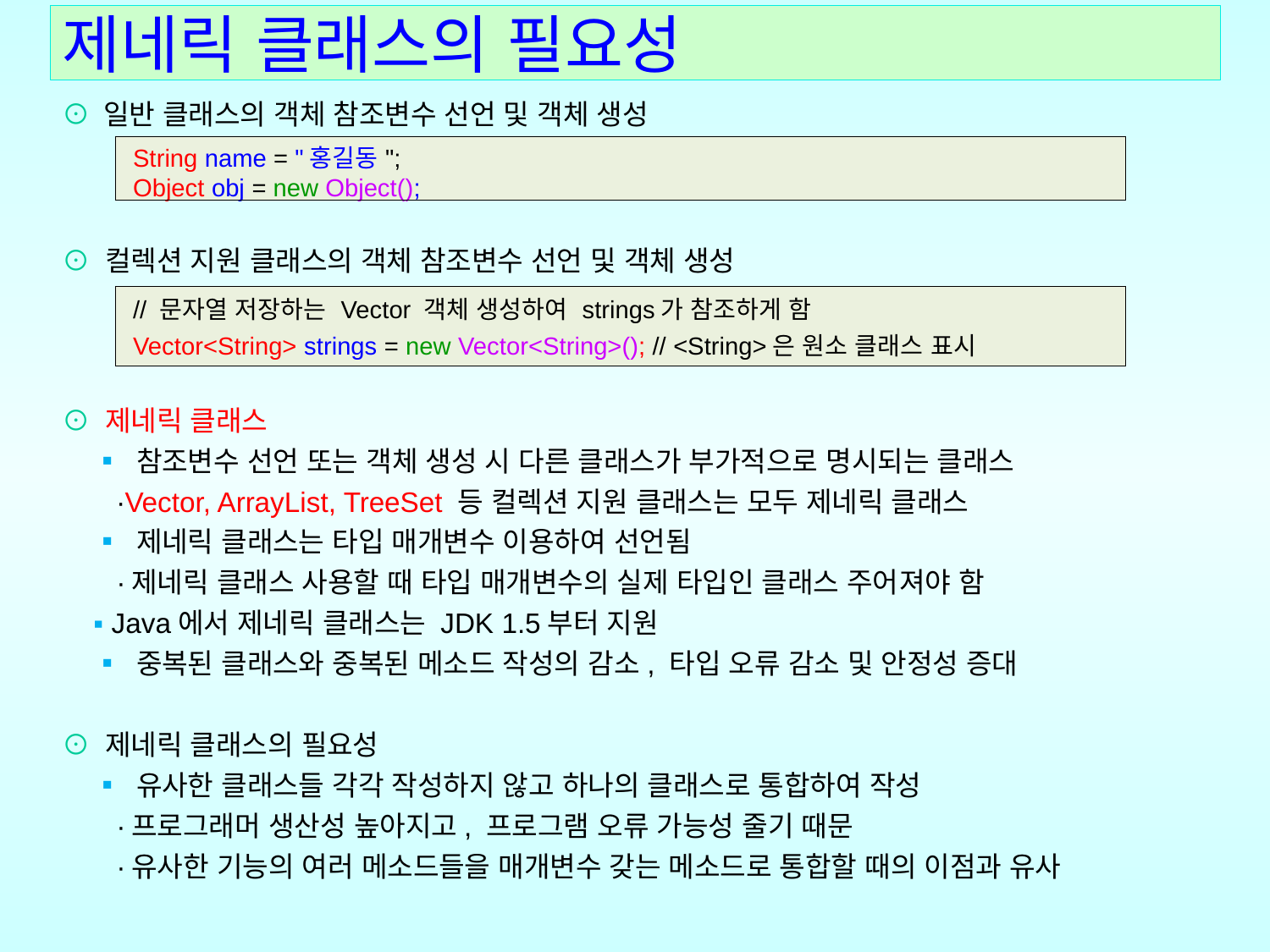

# 제네릭 클래스의 필요성
⊙ 일반 클래스의 객체 참조변수 선언 및 객체 생성

⊙ 컬렉션 지원 클래스의 객체 참조변수 선언 및 객체 생성

⊙ 제네릭 클래스
    ▪ 참조변수 선언 또는 객체 생성 시 다른 클래스가 부가적으로 명시되는 클래스
       ∙Vector, ArrayList, TreeSet 등 컬렉션 지원 클래스는 모두 제네릭 클래스
    ▪ 제네릭 클래스는 타입 매개변수 이용하여 선언됨
       ∙제네릭 클래스 사용할 때 타입 매개변수의 실제 타입인 클래스 주어져야 함
    ▪ Java에서 제네릭 클래스는 JDK 1.5부터 지원
    ▪ 중복된 클래스와 중복된 메소드 작성의 감소, 타입 오류 감소 및 안정성 증대

⊙ 제네릭 클래스의 필요성
    ▪ 유사한 클래스들 각각 작성하지 않고 하나의 클래스로 통합하여 작성
       ∙프로그래머 생산성 높아지고, 프로그램 오류 가능성 줄기 때문
       ∙유사한 기능의 여러 메소드들을 매개변수 갖는 메소드로 통합할 때의 이점과 유사
| String name = "홍길동"; Object obj = new Object(); |
| --- |
| // 문자열 저장하는 Vector 객체 생성하여 strings가 참조하게 함 Vector<String> strings = new Vector<String>(); // <String>은 원소 클래스 표시 |
| --- |